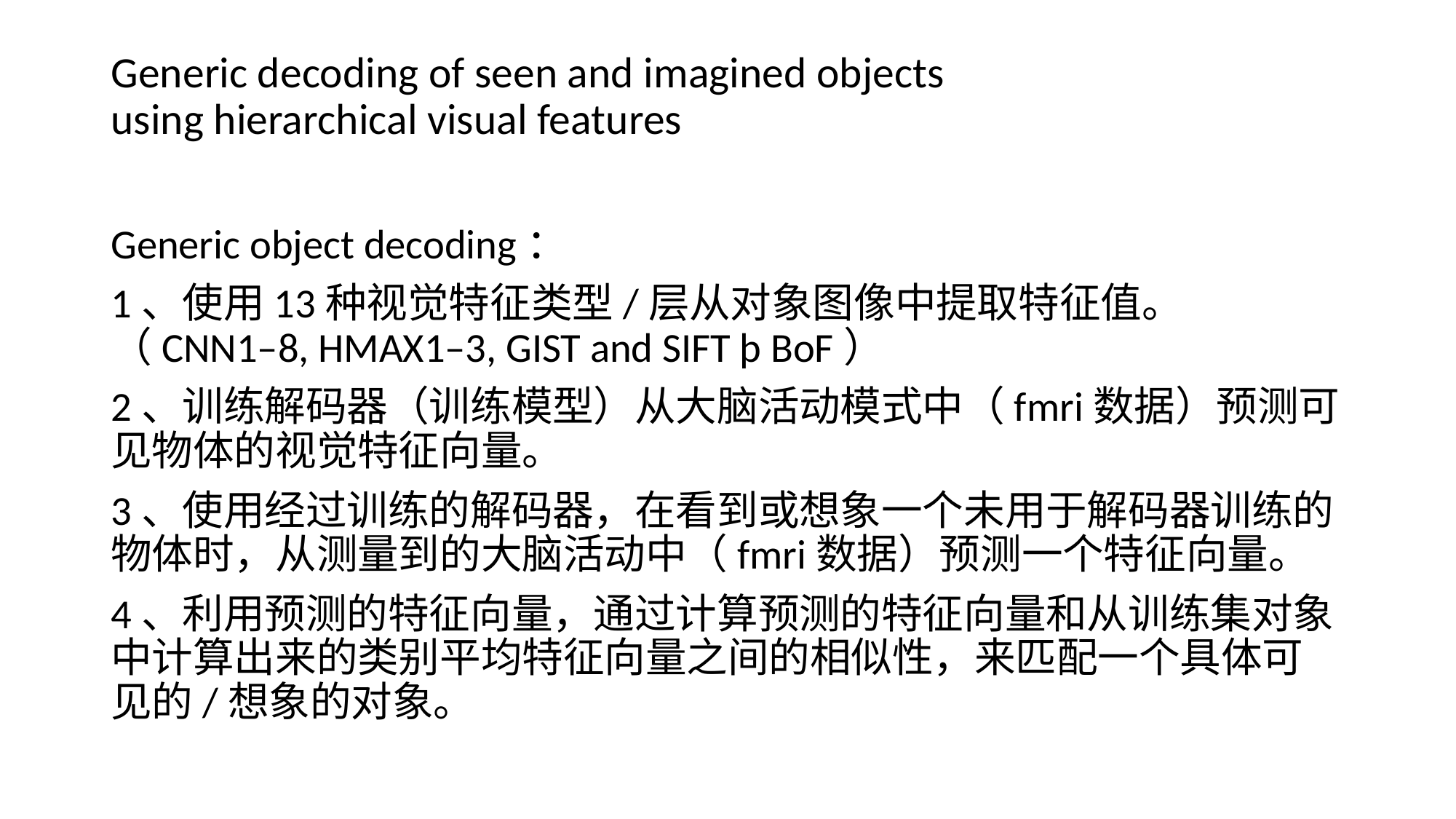

# Generic decoding of seen and imagined objects using hierarchical visual features
Generic object decoding：
1、使用13种视觉特征类型/层从对象图像中提取特征值。（CNN1–8, HMAX1–3, GIST and SIFT þ BoF）
2、训练解码器（训练模型）从大脑活动模式中（fmri数据）预测可见物体的视觉特征向量。
3、使用经过训练的解码器，在看到或想象一个未用于解码器训练的物体时，从测量到的大脑活动中（fmri数据）预测一个特征向量。
4、利用预测的特征向量，通过计算预测的特征向量和从训练集对象中计算出来的类别平均特征向量之间的相似性，来匹配一个具体可见的/想象的对象。